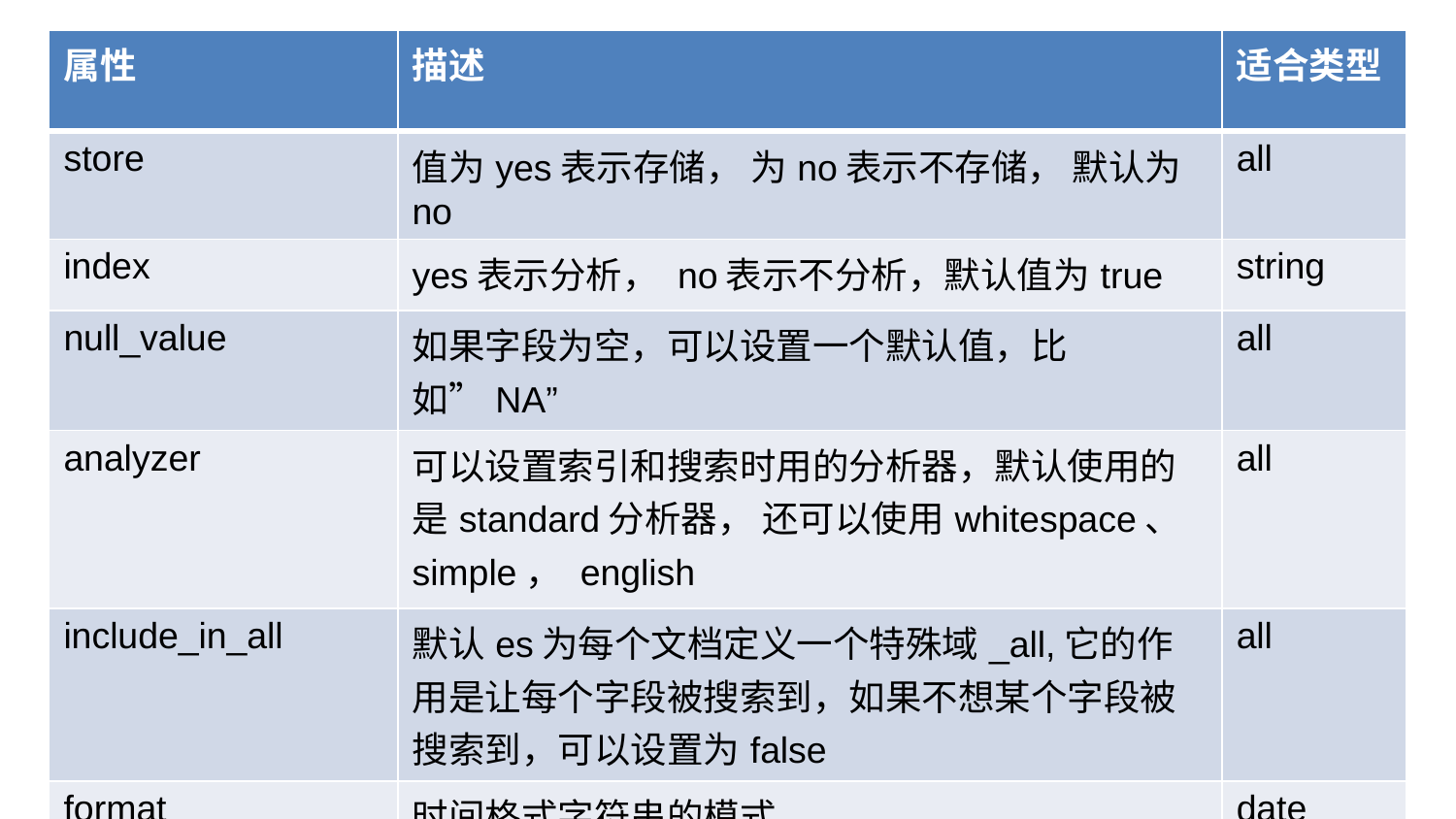

| 属性 | 描述 | 适合类型 |
| --- | --- | --- |
| store | 值为yes表示存储， 为no表示不存储， 默认为no | all |
| index | yes表示分析， no表示不分析，默认值为true | string |
| null\_value | 如果字段为空，可以设置一个默认值，比如”NA” | all |
| analyzer | 可以设置索引和搜索时用的分析器，默认使用的是standard分析器， 还可以使用whitespace、simple， english | all |
| include\_in\_all | 默认es为每个文档定义一个特殊域\_all,它的作用是让每个字段被搜索到，如果不想某个字段被搜索到，可以设置为false | all |
| format | 时间格式字符串的模式 | date |